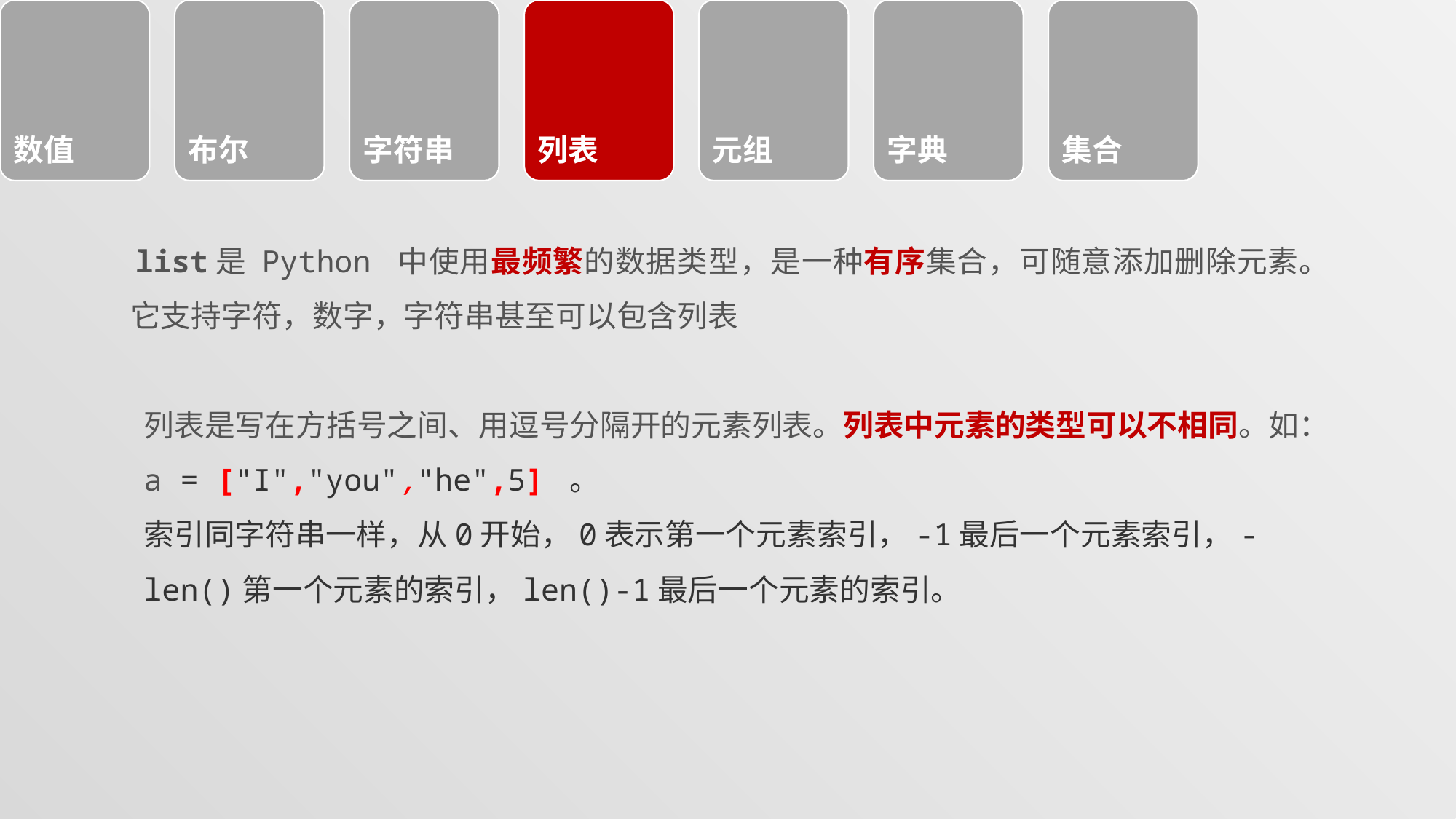

#

 list是 Python 中使用最频繁的数据类型，是一种有序集合，可随意添加删除元素。
 它支持字符，数字，字符串甚至可以包含列表

列表是写在方括号之间、用逗号分隔开的元素列表。列表中元素的类型可以不相同。如：a = ["I","you","he",5] 。
索引同字符串一样，从0开始，0表示第一个元素索引，-1最后一个元素索引，-len()第一个元素的索引，len()-1最后一个元素的索引。